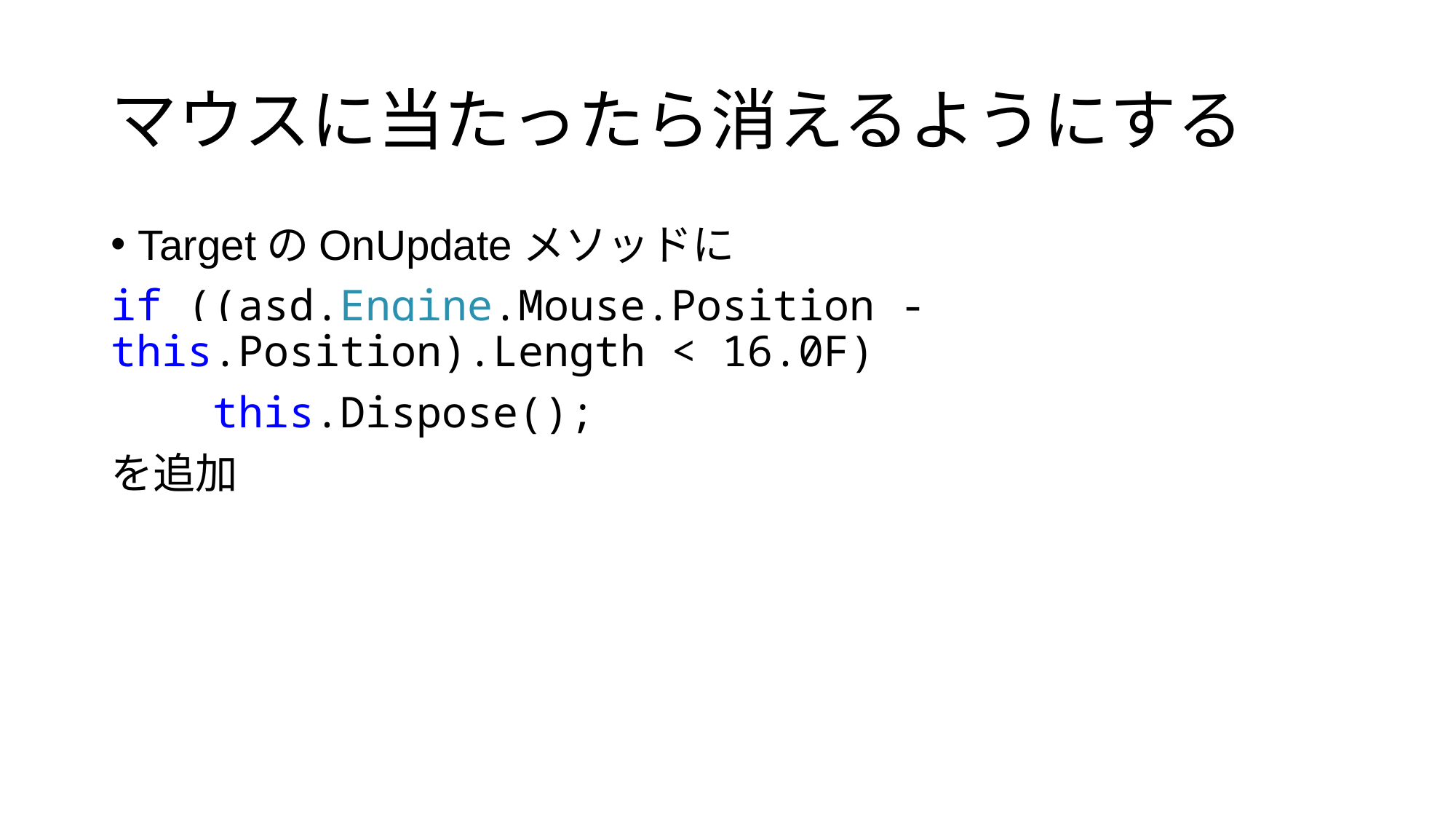

# マウスに当たったら消えるようにする
TargetのOnUpdateメソッドに
if ((asd.Engine.Mouse.Position - this.Position).Length < 16.0F)
    this.Dispose();
を追加